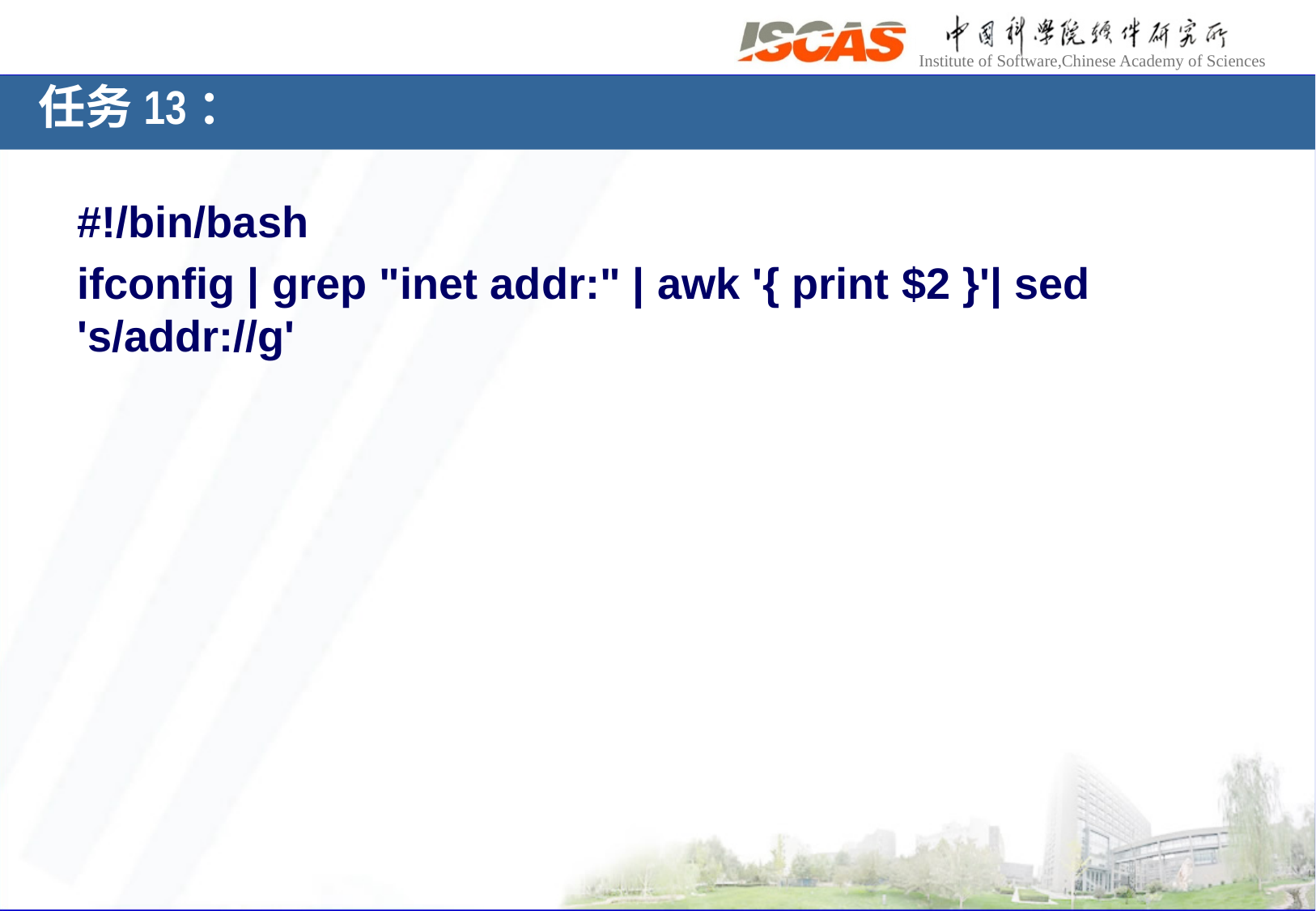

# 任务13：
#!/bin/bash
ifconfig | grep "inet addr:" | awk '{ print $2 }'| sed 's/addr://g'